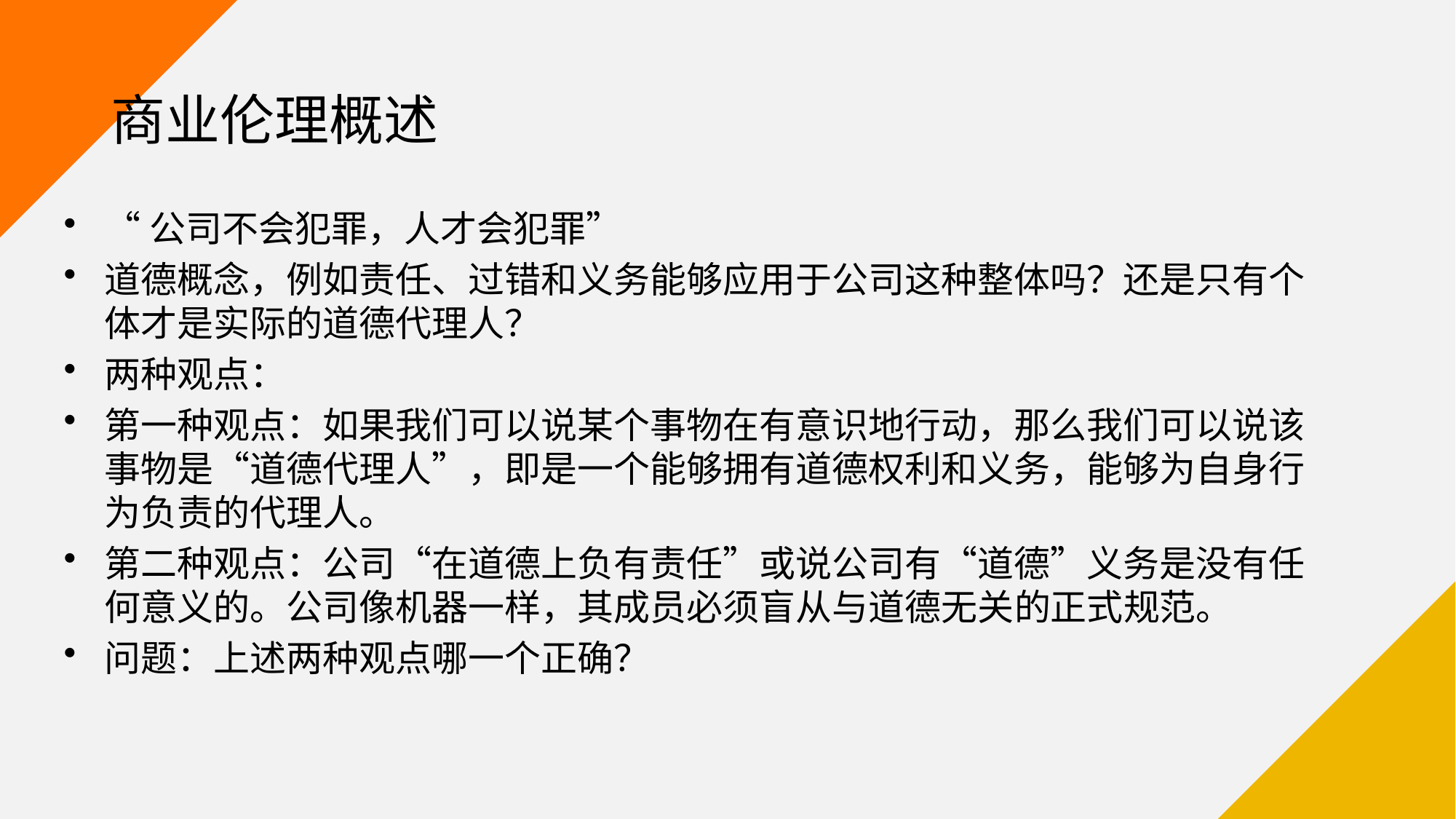

# 商业伦理概述
“公司不会犯罪，人才会犯罪”
道德概念，例如责任、过错和义务能够应用于公司这种整体吗？还是只有个体才是实际的道德代理人？
两种观点：
第一种观点：如果我们可以说某个事物在有意识地行动，那么我们可以说该事物是“道德代理人”，即是一个能够拥有道德权利和义务，能够为自身行为负责的代理人。
第二种观点：公司“在道德上负有责任”或说公司有“道德”义务是没有任何意义的。公司像机器一样，其成员必须盲从与道德无关的正式规范。
问题：上述两种观点哪一个正确？